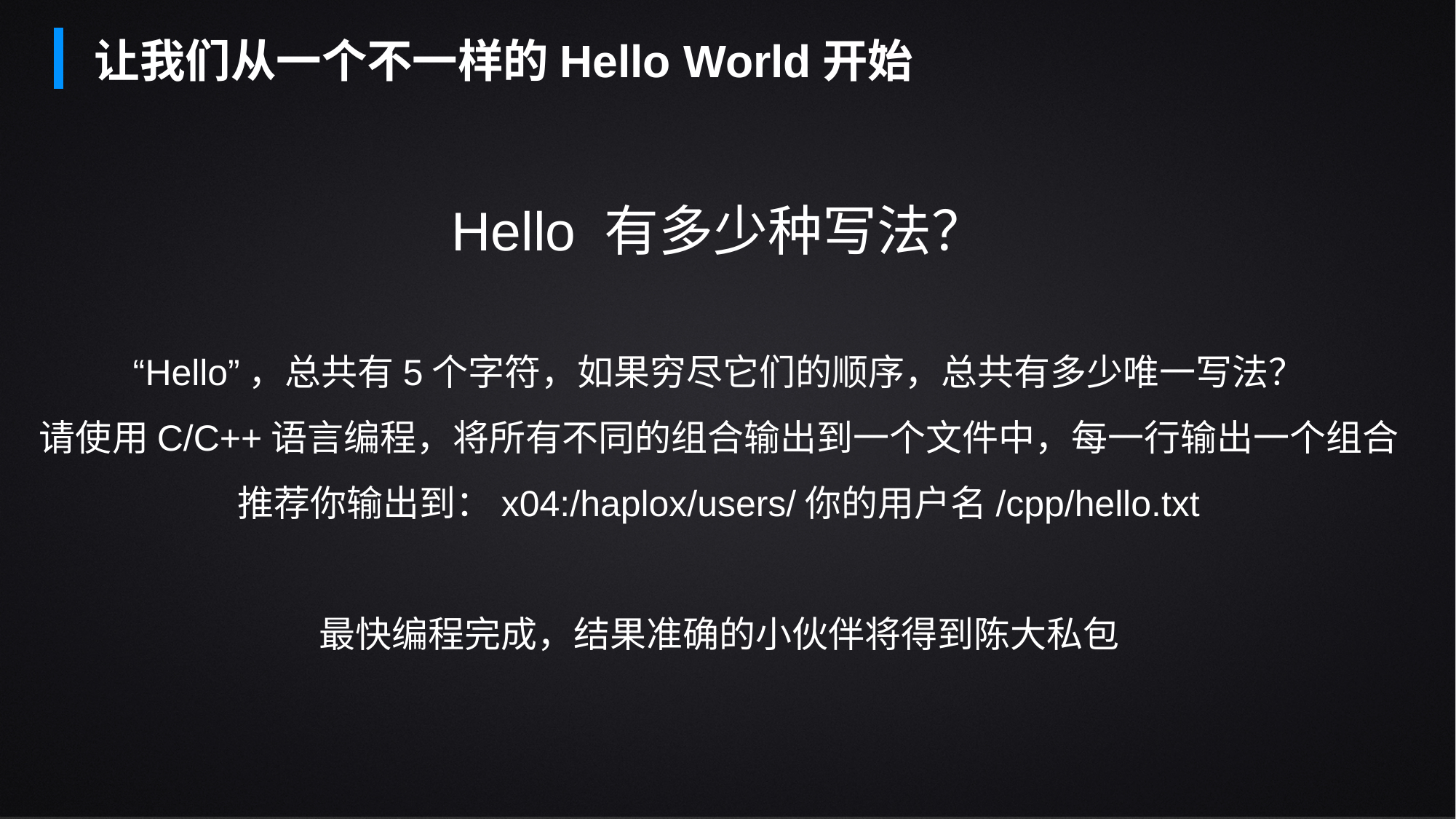

让我们从一个不一样的Hello World开始
Hello 有多少种写法？

“Hello”，总共有5个字符，如果穷尽它们的顺序，总共有多少唯一写法？
请使用C/C++语言编程，将所有不同的组合输出到一个文件中，每一行输出一个组合
推荐你输出到：x04:/haplox/users/你的用户名/cpp/hello.txt

最快编程完成，结果准确的小伙伴将得到陈大私包